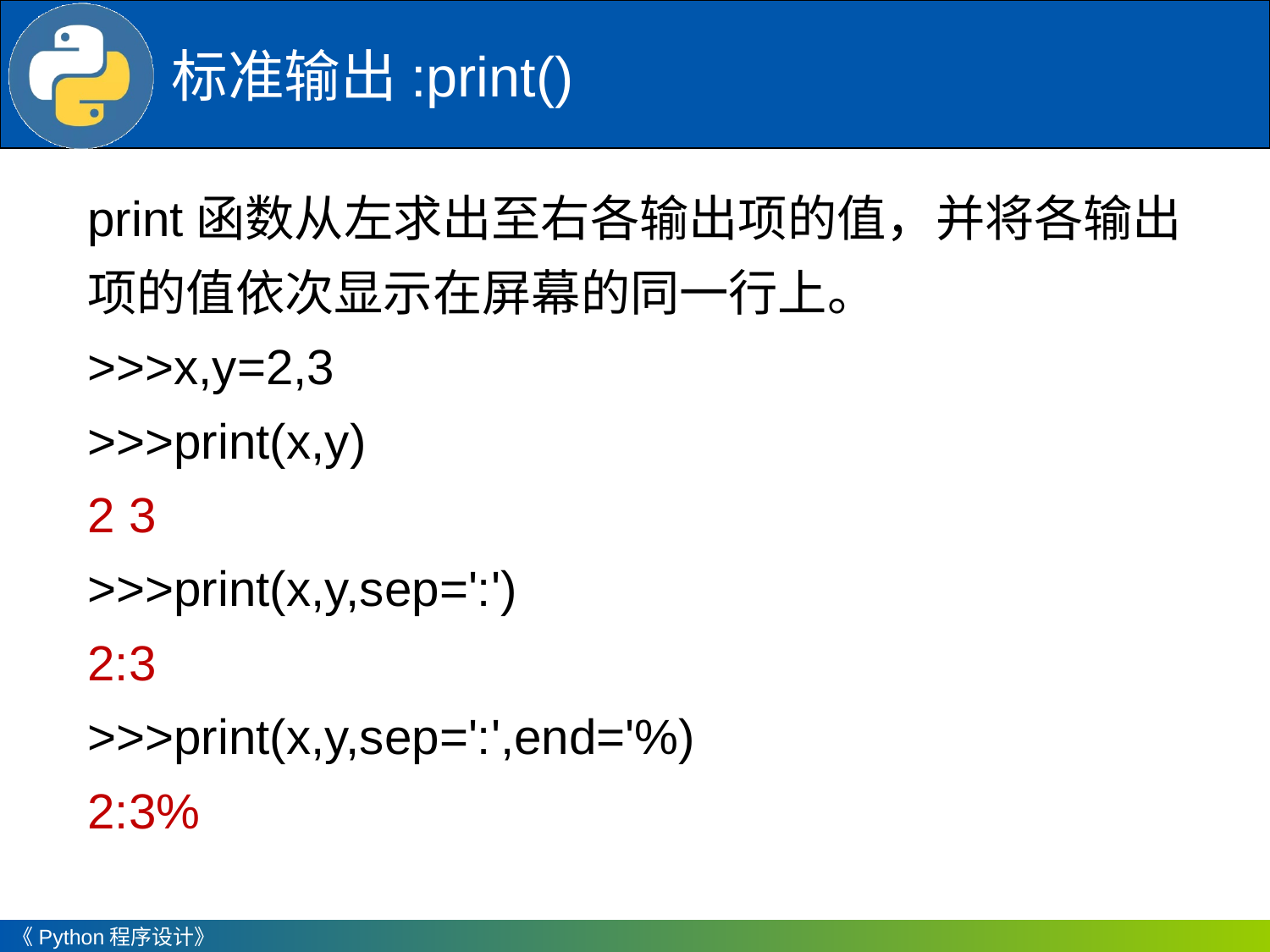

# 标准输出:print()
print函数从左求出至右各输出项的值，并将各输出项的值依次显示在屏幕的同一行上。
>>>x,y=2,3
>>>print(x,y)
2 3
>>>print(x,y,sep=':')
2:3
>>>print(x,y,sep=':',end='%)
2:3%